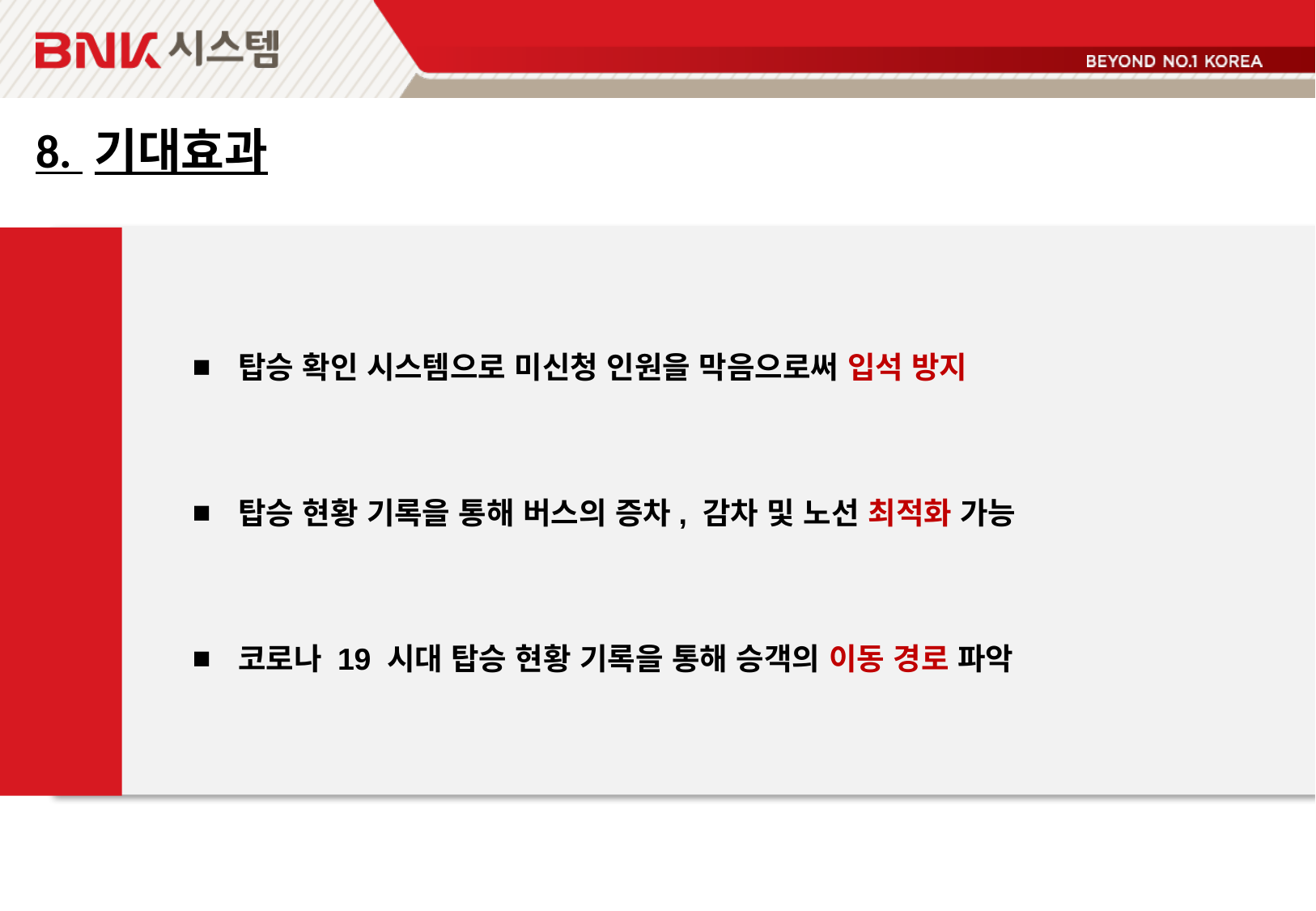

8. 기대효과

탑승 확인 시스템으로 미신청 인원을 막음으로써 입석 방지

탑승 현황 기록을 통해 버스의 증차, 감차 및 노선 최적화 가능

코로나 19 시대 탑승 현황 기록을 통해 승객의 이동 경로 파악